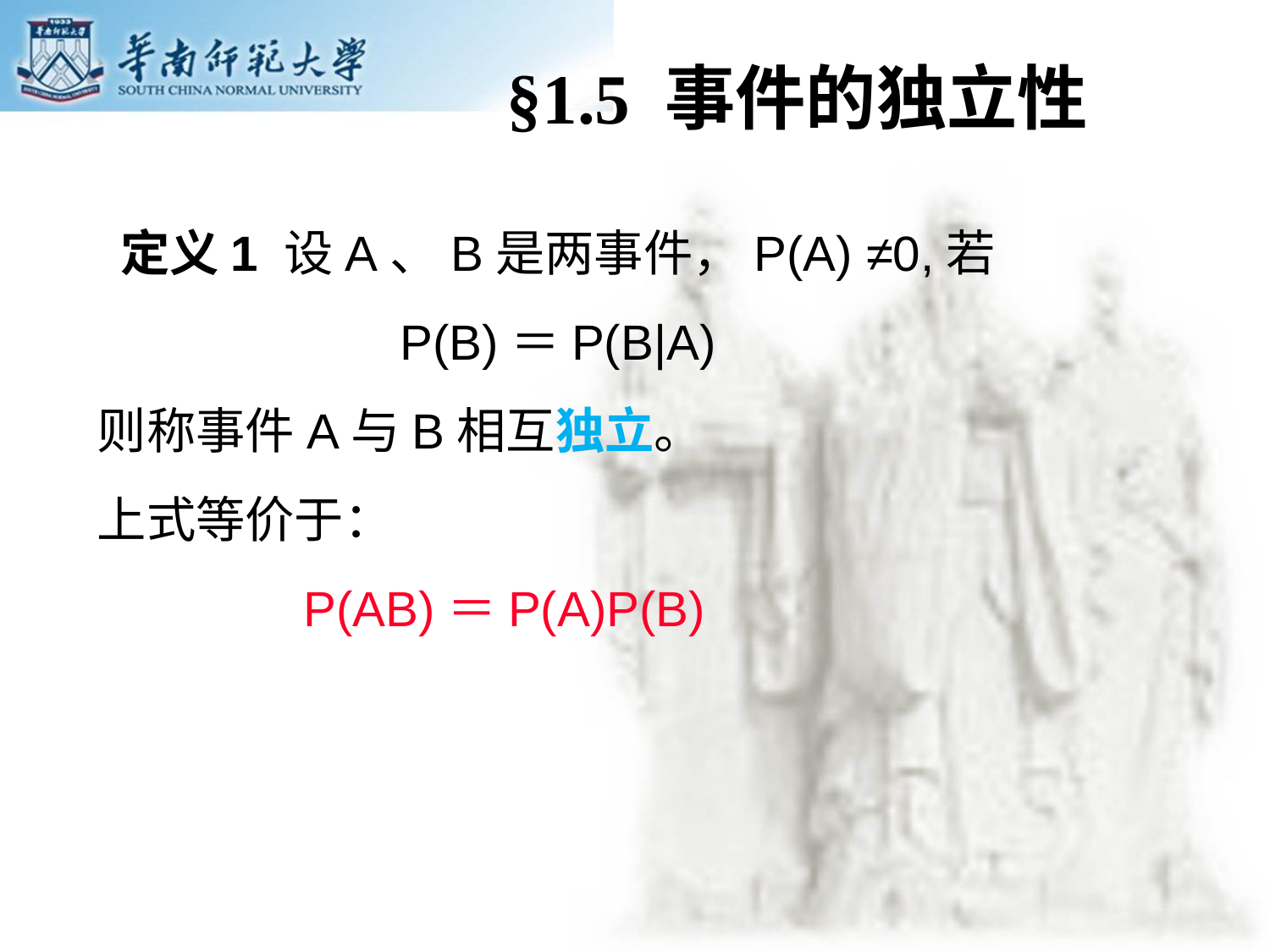

§1.5 事件的独立性
 定义1 设A、B是两事件，P(A) ≠0,若
                      P(B)＝P(B|A)
则称事件A与B相互独立。
上式等价于：
               P(AB)＝P(A)P(B)